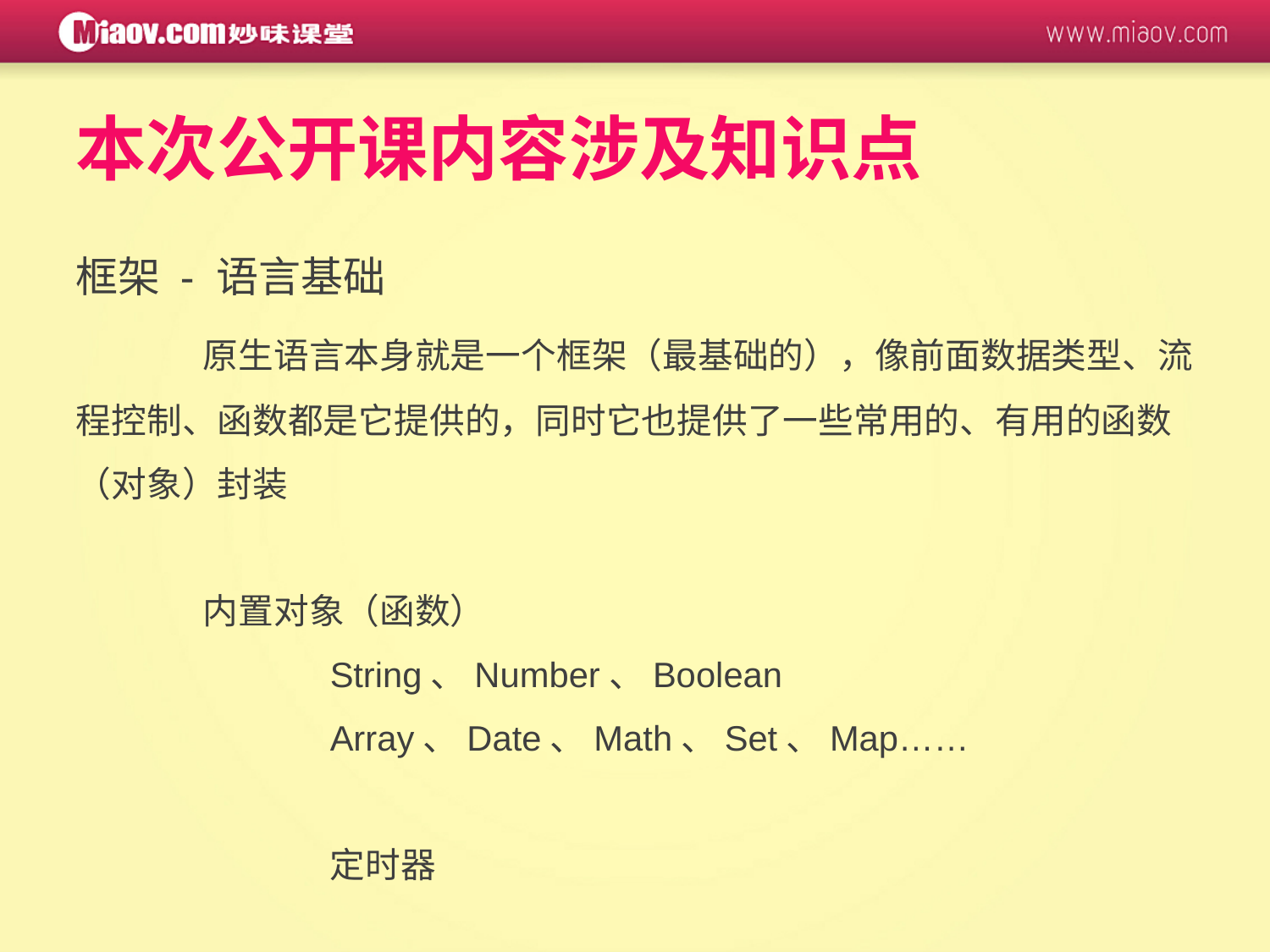

# 本次公开课内容涉及知识点
框架 - 语言基础
	原生语言本身就是一个框架（最基础的），像前面数据类型、流程控制、函数都是它提供的，同时它也提供了一些常用的、有用的函数（对象）封装

	内置对象（函数）
		String、Number、Boolean
		Array、Date、Math、Set、Map……

		定时器